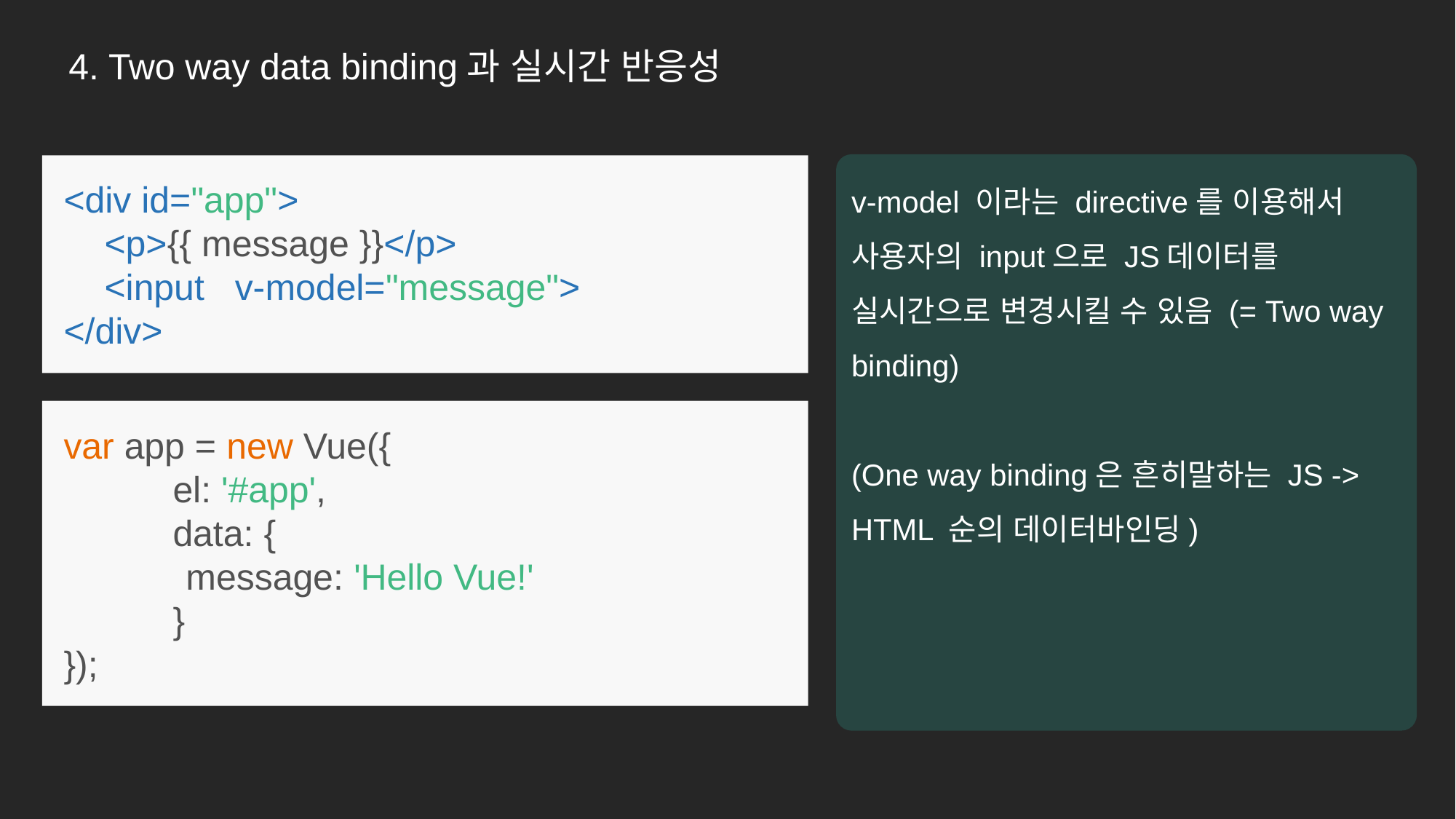

4. Two way data binding과 실시간 반응성
<div id="app">
    <p>{{ message }}</p>
    <input   v-model="message">
</div>
v-model 이라는 directive를 이용해서 사용자의 input으로 JS데이터를 실시간으로 변경시킬 수 있음 (= Two way binding)

(One way binding은 흔히말하는 JS -> HTML 순의 데이터바인딩)
var app = new Vue({
	el: '#app',
	data: {
            message: 'Hello Vue!'
	}
});